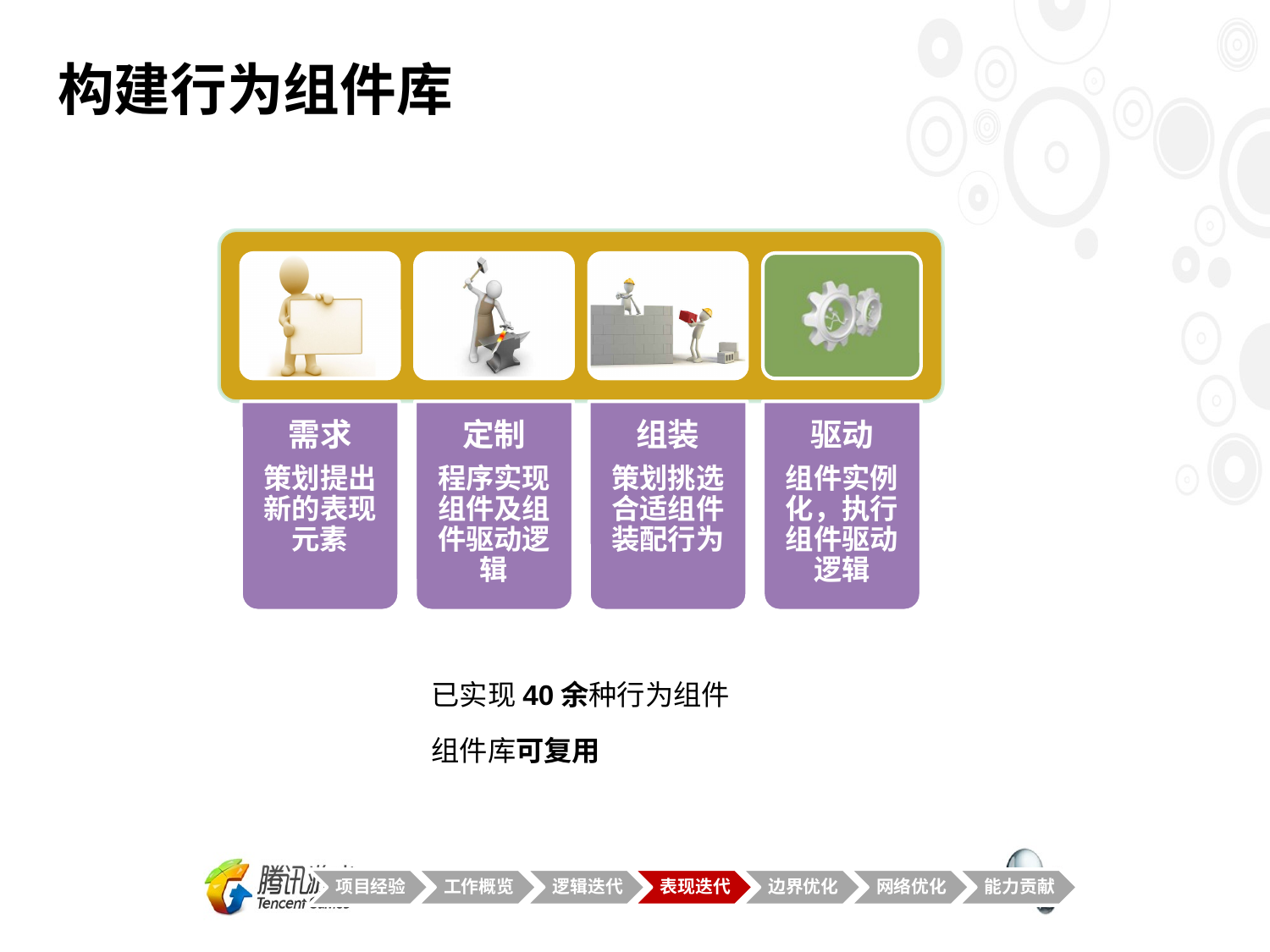

# 构建行为组件库
需求
策划提出新的表现元素
定制
程序实现组件及组件驱动逻辑
组装
策划挑选合适组件装配行为
驱动
组件实例化，执行组件驱动逻辑
已实现40余种行为组件
组件库可复用
项目经验
工作概览
逻辑迭代
表现迭代
边界优化
网络优化
能力贡献